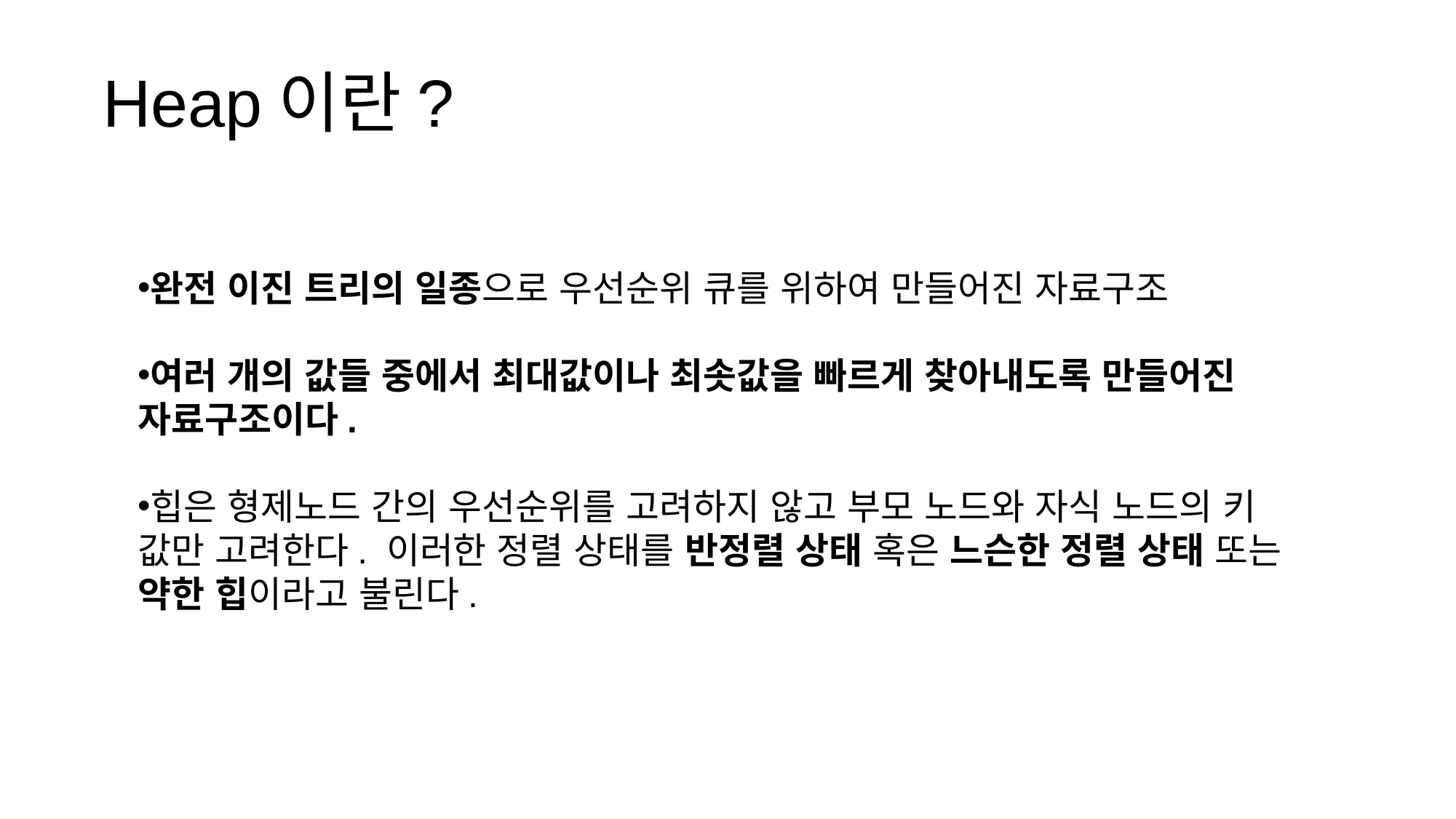

# Heap이란?
완전 이진 트리의 일종으로 우선순위 큐를 위하여 만들어진 자료구조

여러 개의 값들 중에서 최대값이나 최솟값을 빠르게 찾아내도록 만들어진 자료구조이다.

힙은 형제노드 간의 우선순위를 고려하지 않고 부모 노드와 자식 노드의 키 값만 고려한다. 이러한 정렬 상태를 반정렬 상태 혹은 느슨한 정렬 상태 또는 약한 힙이라고 불린다.